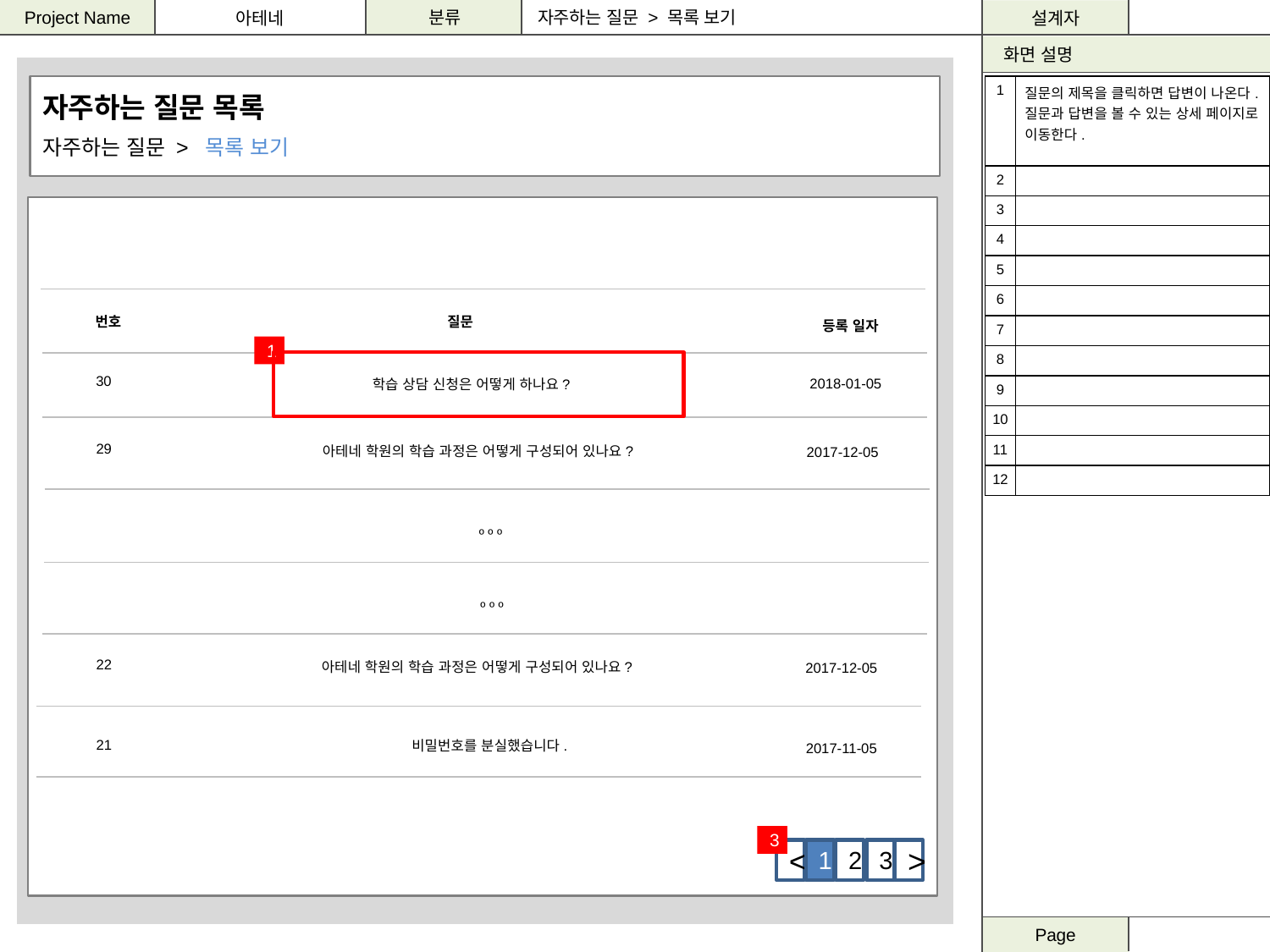

자주하는 질문 > 목록 보기

자주하는 질문 목록
자주하는 질문 > 목록 보기
| 1 | 질문의 제목을 클릭하면 답변이 나온다. 질문과 답변을 볼 수 있는 상세 페이지로 이동한다. |
| --- | --- |
| 2 |  |
| 3 |  |
| 4 |  |
| 5 |  |
| 6 |  |
| 7 |  |
| 8 |  |
| 9 |  |
| 10 |  |
| 11 |  |
| 12 |  |

번호
질문
등록 일자
1
30

2018-01-05
학습 상담 신청은 어떻게 하나요?
29
아테네 학원의 학습 과정은 어떻게 구성되어 있나요?
2017-12-05
º º º
º º º
22
아테네 학원의 학습 과정은 어떻게 구성되어 있나요?
2017-12-05
21
비밀번호를 분실했습니다.
2017-11-05
3
<
1
2
3
>